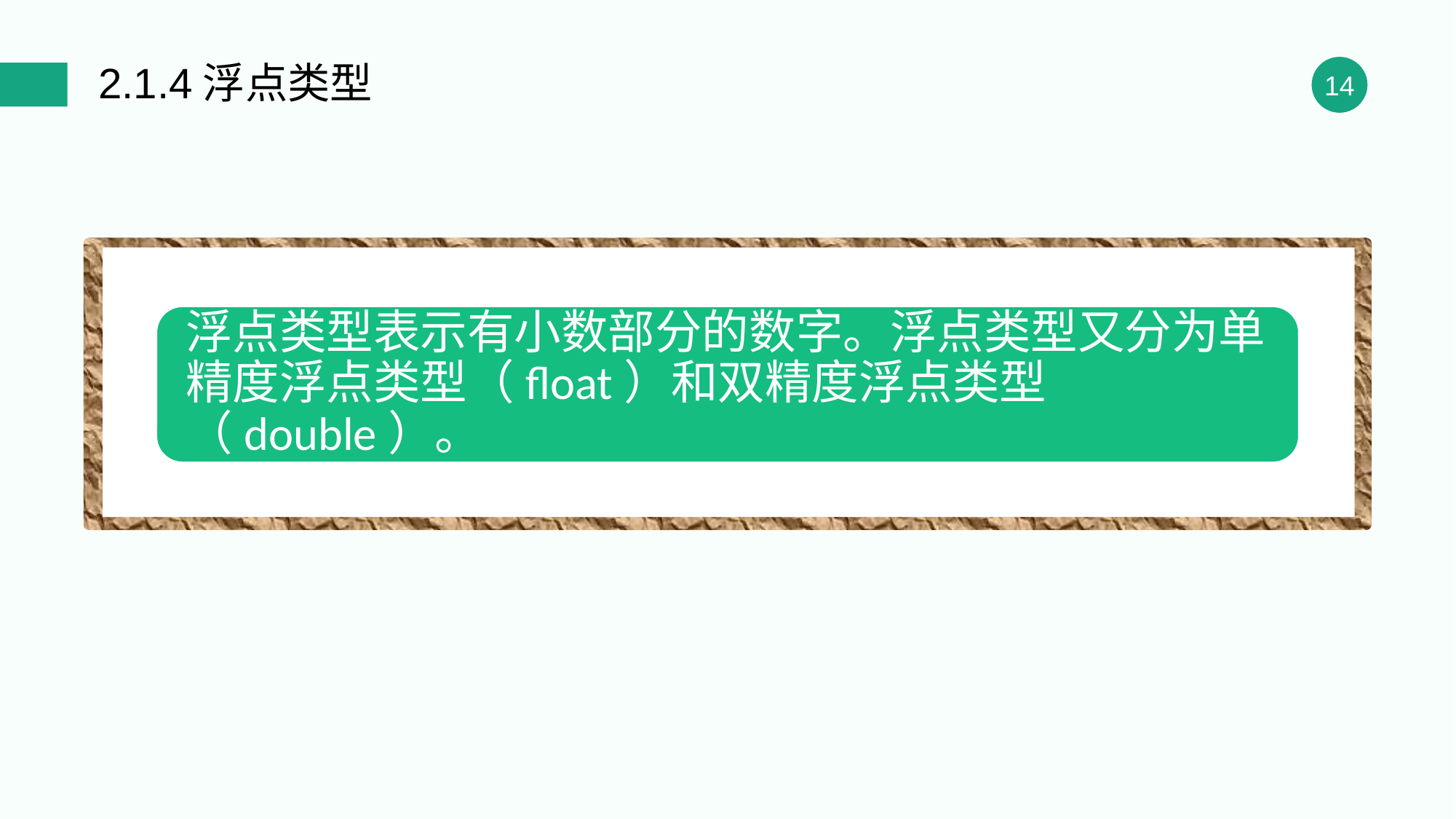

2.1.4浮点类型

浮点类型表示有小数部分的数字。浮点类型又分为单精度浮点类型（float）和双精度浮点类型（double）。